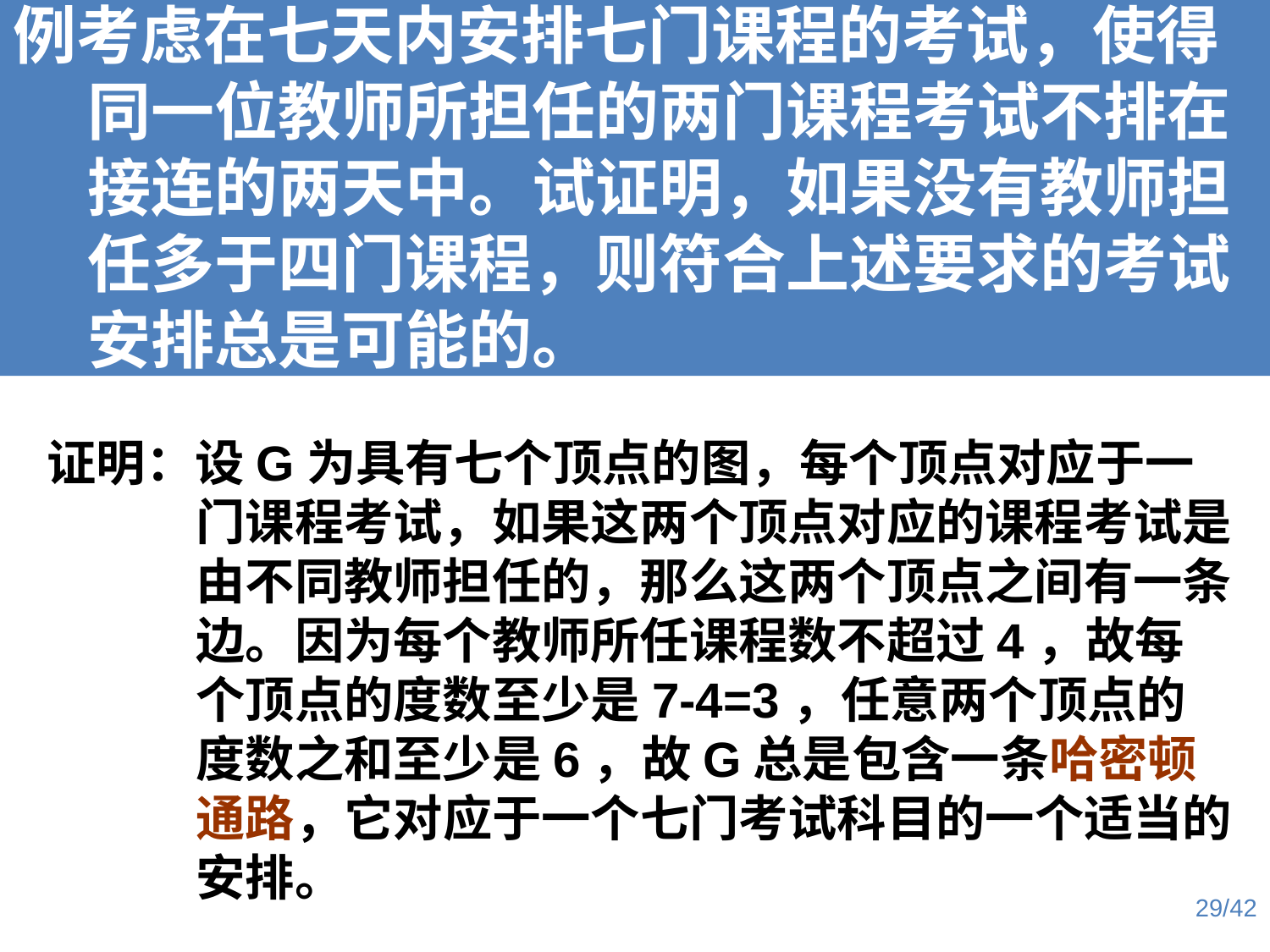

例考虑在七天内安排七门课程的考试，使得同一位教师所担任的两门课程考试不排在接连的两天中。试证明，如果没有教师担任多于四门课程，则符合上述要求的考试安排总是可能的。
证明：设G为具有七个顶点的图，每个顶点对应于一门课程考试，如果这两个顶点对应的课程考试是由不同教师担任的，那么这两个顶点之间有一条边。因为每个教师所任课程数不超过4，故每个顶点的度数至少是7-4=3，任意两个顶点的度数之和至少是6，故G总是包含一条哈密顿通路，它对应于一个七门考试科目的一个适当的安排。
29/42